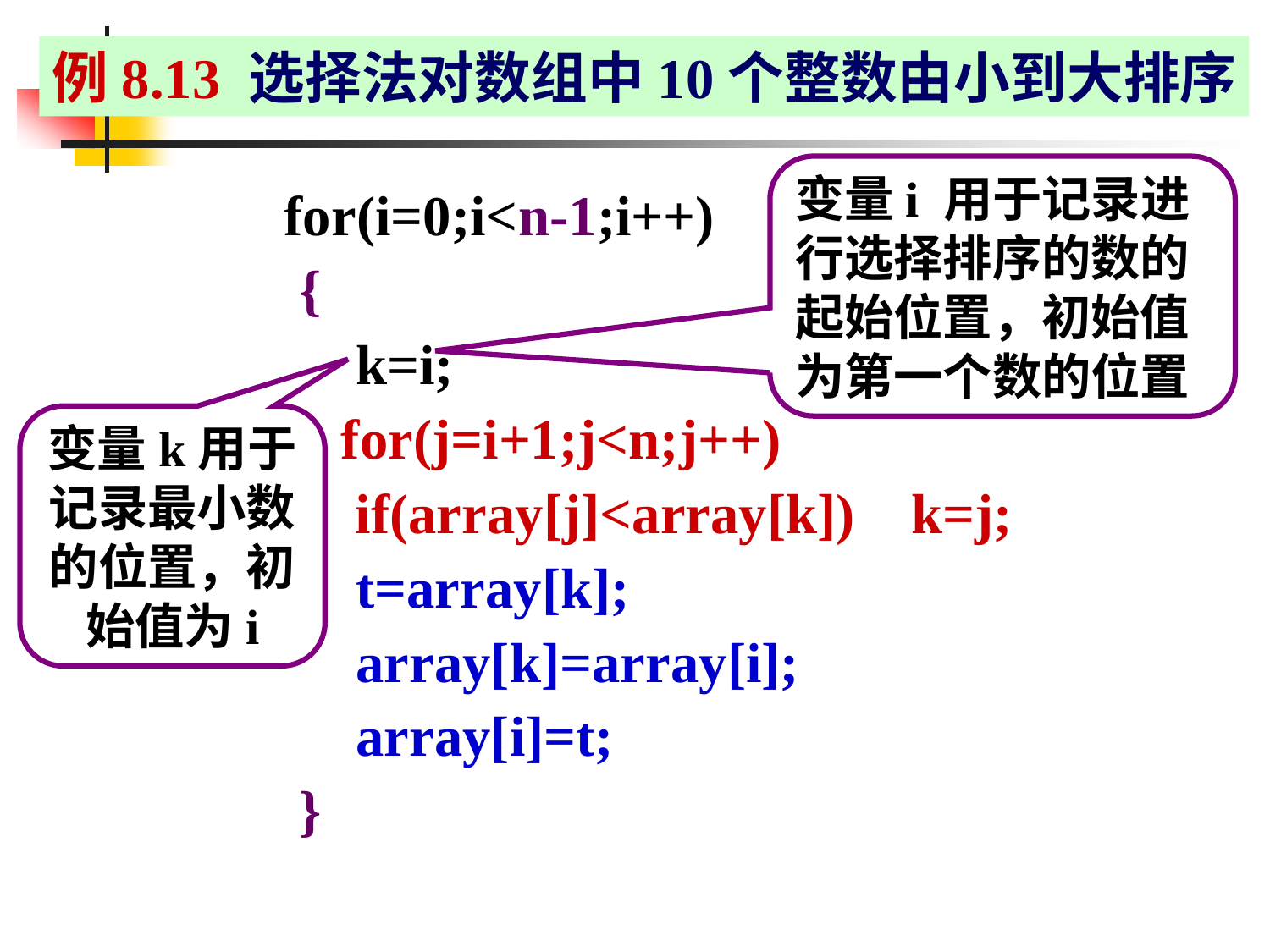

例8.13 选择法对数组中10个整数由小到大排序
变量i 用于记录进行选择排序的数的起始位置，初始值为第一个数的位置
	for(i=0;i<n-1;i++)
          {
              k=i;
	    for(j=i+1;j<n;j++)
	     if(array[j]<array[k])    k=j;
              t=array[k];
              array[k]=array[i];
              array[i]=t;
          }
变量k用于记录最小数的位置，初始值为i